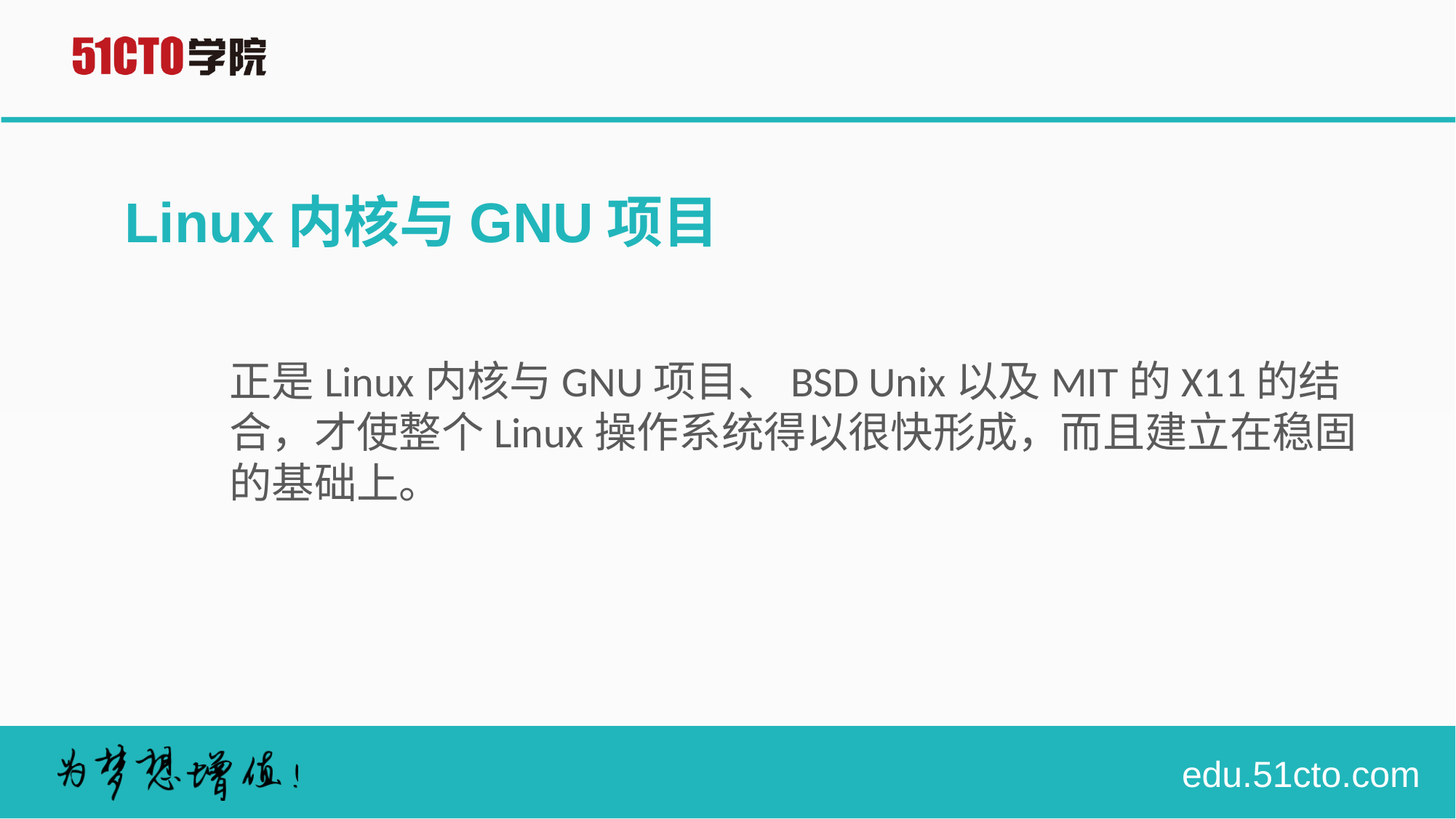

# Linux内核与GNU项目
正是Linux内核与GNU项目、BSD Unix以及MIT的X11的结合，才使整个Linux操作系统得以很快形成，而且建立在稳固的基础上。